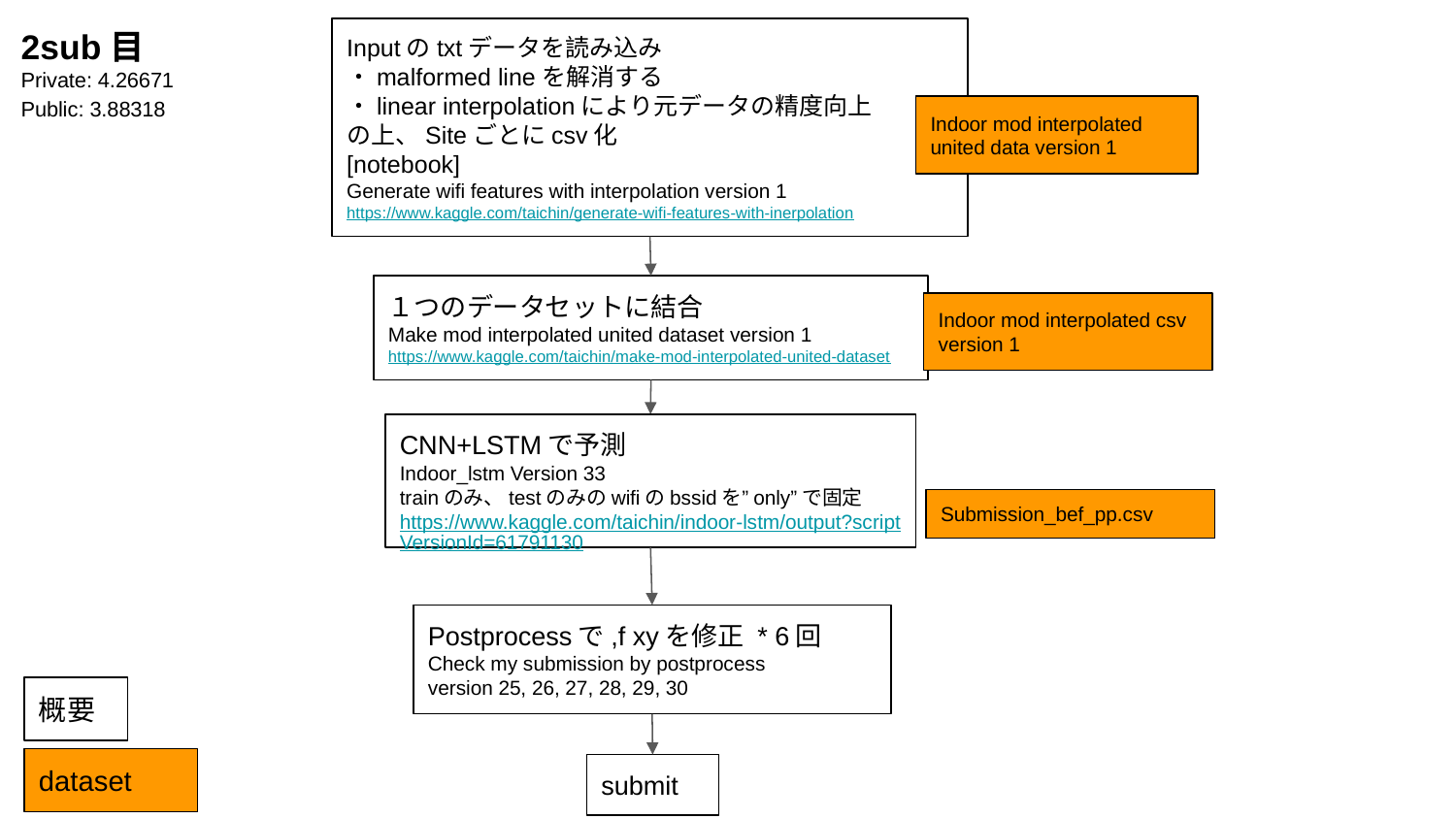

2sub目
Private: 4.26671
Public: 3.88318
Inputのtxtデータを読み込み
・malformed lineを解消する
・linear interpolationにより元データの精度向上
の上、Siteごとにcsv化
[notebook]
Generate wifi features with interpolation version 1
https://www.kaggle.com/taichin/generate-wifi-features-with-inerpolation
Indoor mod interpolated united data version 1
１つのデータセットに結合
Make mod interpolated united dataset version 1
https://www.kaggle.com/taichin/make-mod-interpolated-united-dataset
Indoor mod interpolated csv version 1
CNN+LSTMで予測
Indoor_lstm Version 33
trainのみ、testのみのwifiのbssidを”only”で固定
https://www.kaggle.com/taichin/indoor-lstm/output?scriptVersionId=61791130
Submission_bef_pp.csv
Postprocessで,f xyを修正 * 6回
Check my submission by postprocess
version 25, 26, 27, 28, 29, 30
概要
dataset
submit